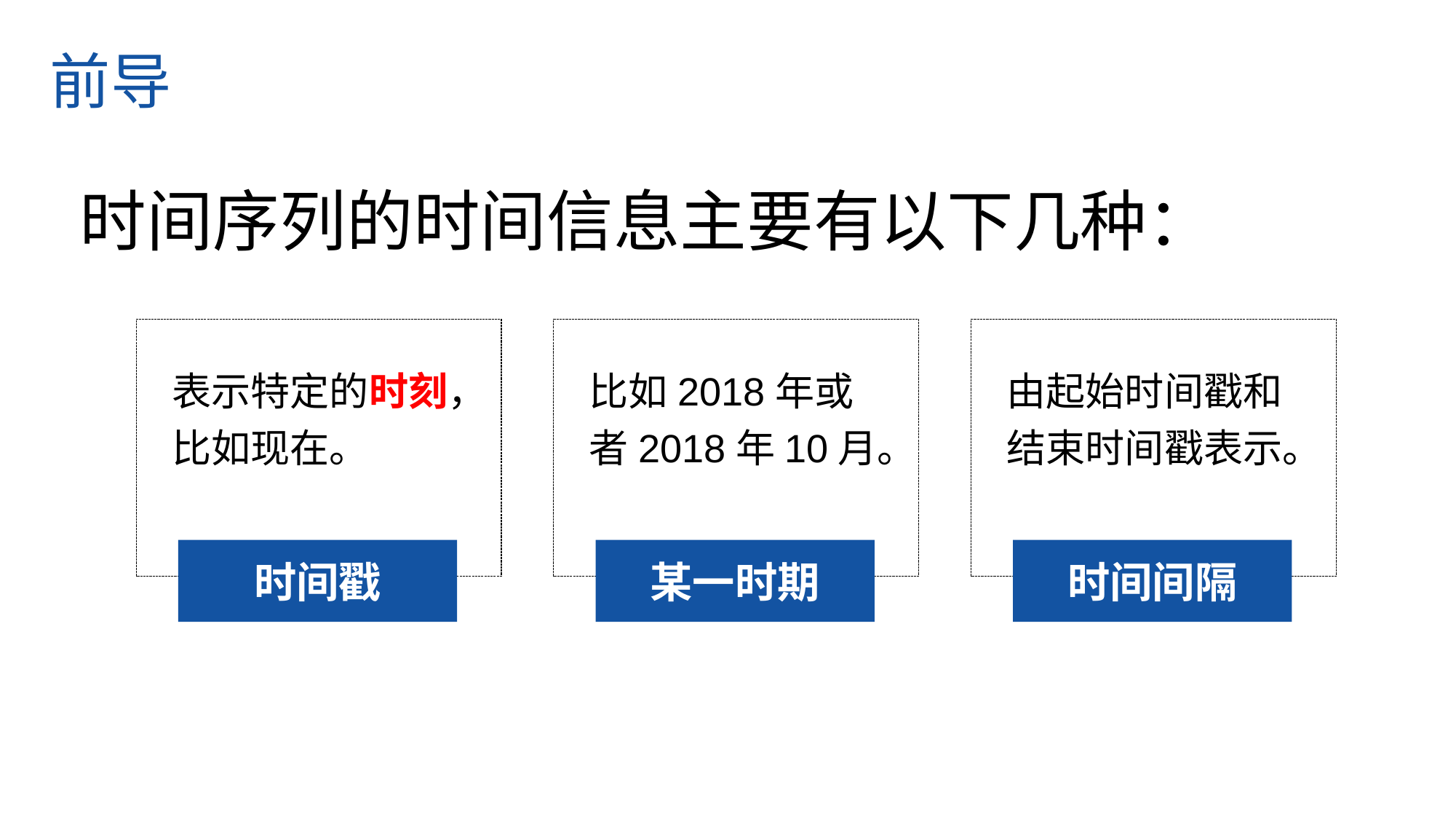

前导
时间序列的时间信息主要有以下几种：

表示特定的时刻，比如现在。
时间戳

比如2018年或者2018年10月。
某一时期

由起始时间戳和结束时间戳表示。
时间间隔